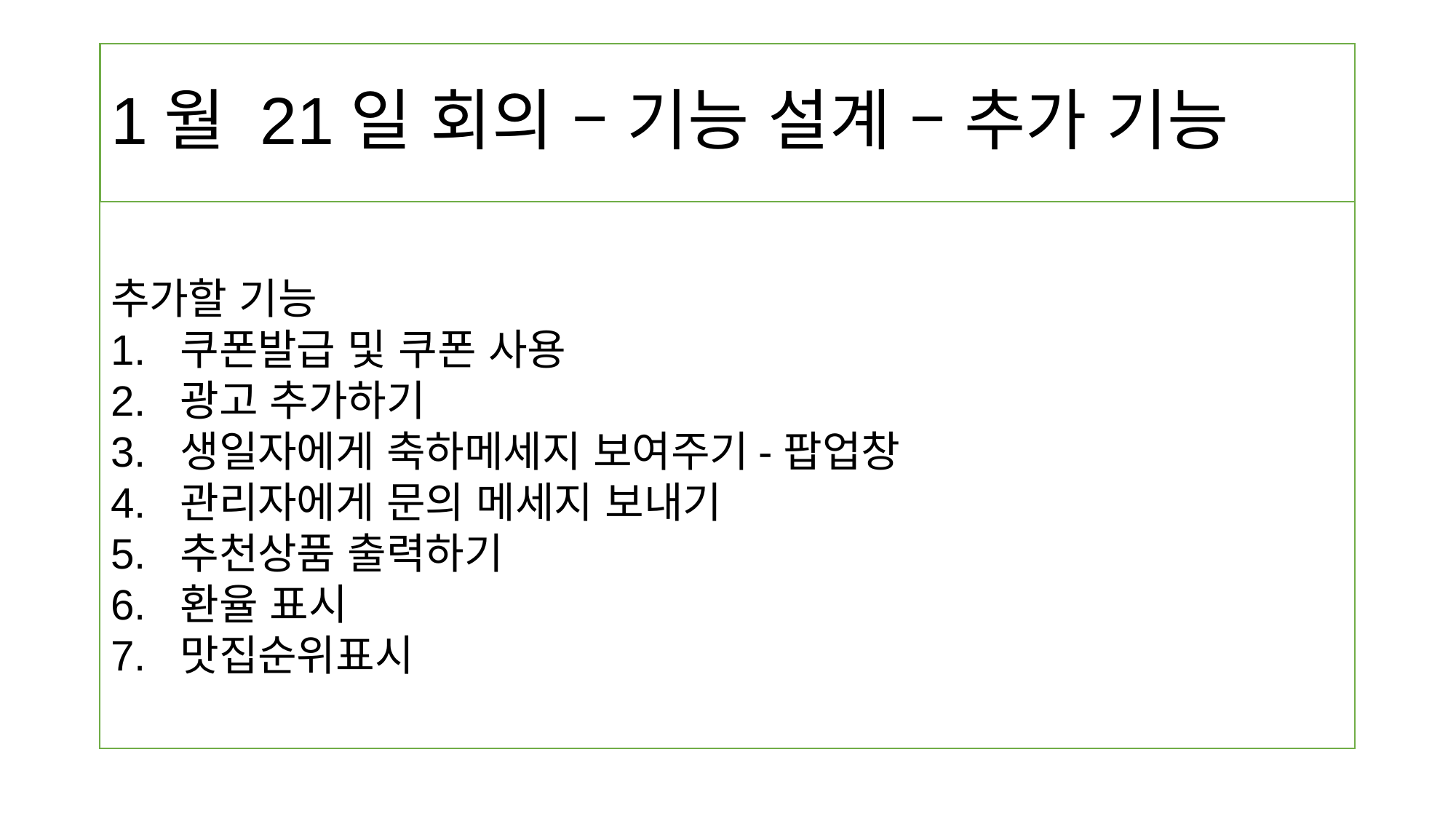

# 1월 21일 회의 – 기능 설계 – 추가 기능
추가할 기능
1.  쿠폰발급 및 쿠폰 사용
2.  광고 추가하기
3.  생일자에게 축하메세지 보여주기-팝업창
4.  관리자에게 문의 메세지 보내기
5.  추천상품 출력하기
6.  환율 표시
7.  맛집순위표시